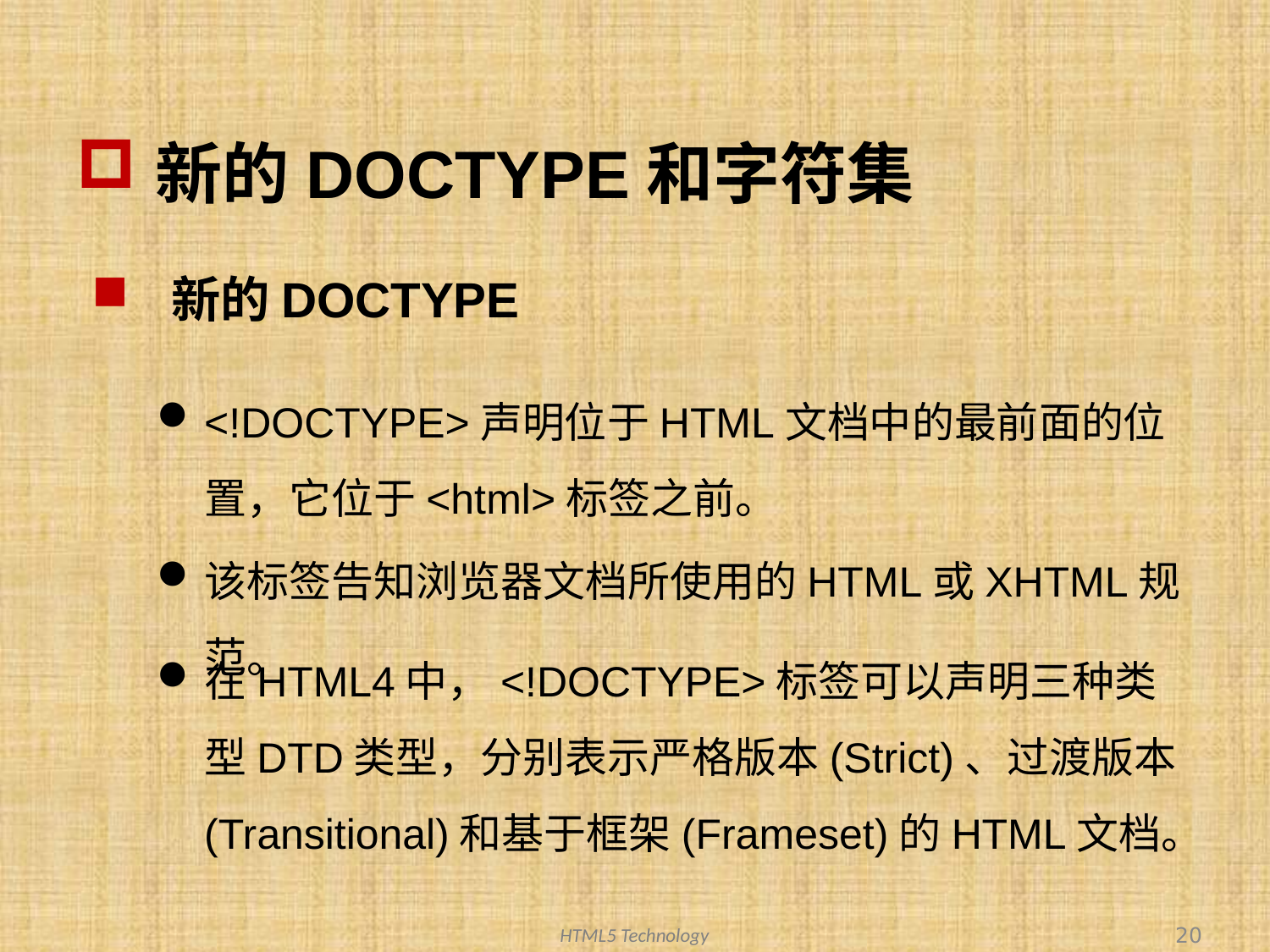

# 新的DOCTYPE和字符集
新的DOCTYPE
<!DOCTYPE>声明位于HTML文档中的最前面的位置，它位于<html>标签之前。
该标签告知浏览器文档所使用的HTML或XHTML规范。
在HTML4中，<!DOCTYPE>标签可以声明三种类型DTD类型，分别表示严格版本(Strict)、过渡版本(Transitional)和基于框架(Frameset)的HTML文档。
20
HTML5 Technology